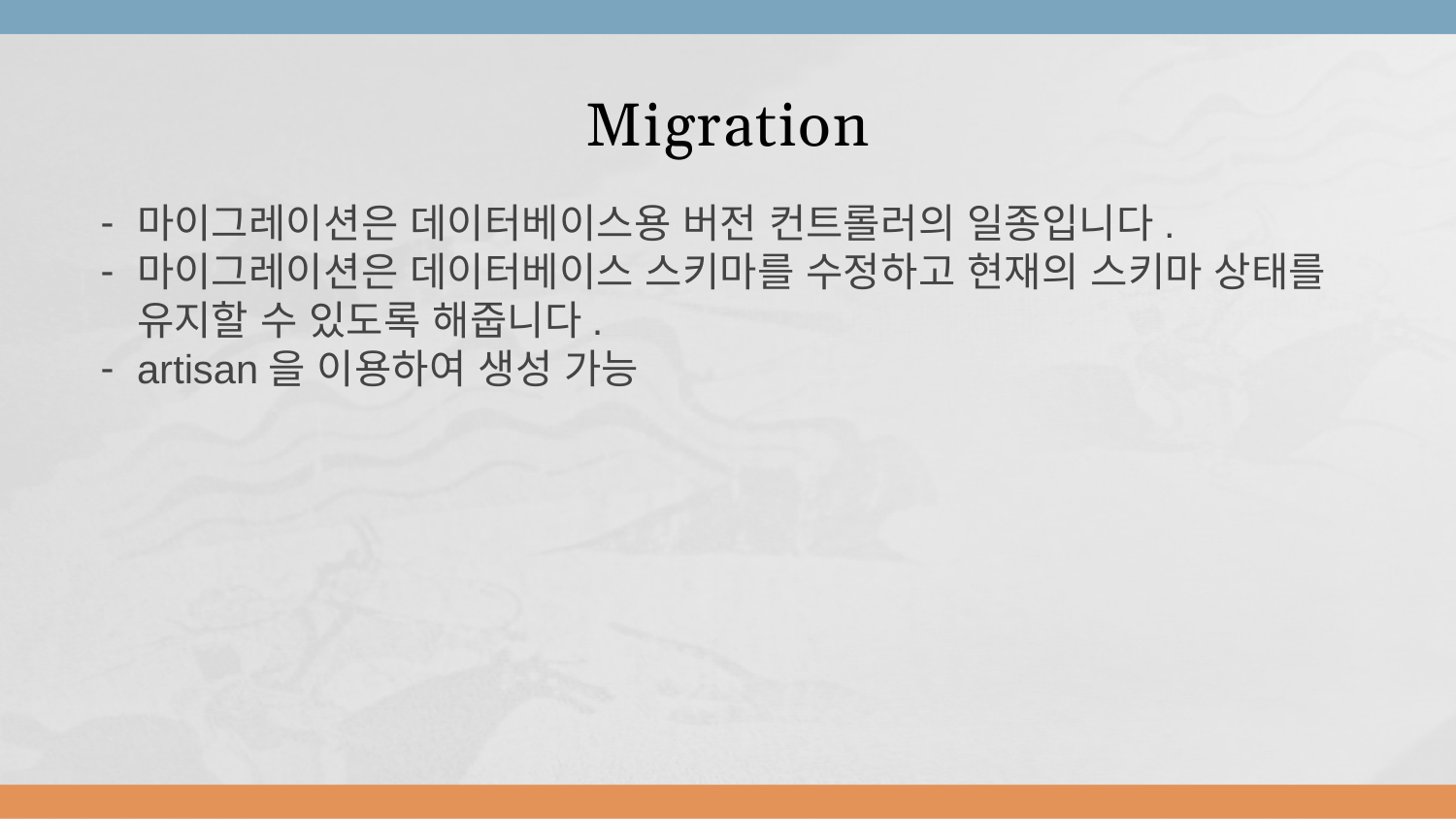

# Migration
마이그레이션은 데이터베이스용 버전 컨트롤러의 일종입니다.
마이그레이션은 데이터베이스 스키마를 수정하고 현재의 스키마 상태를 유지할 수 있도록 해줍니다.
artisan을 이용하여 생성 가능